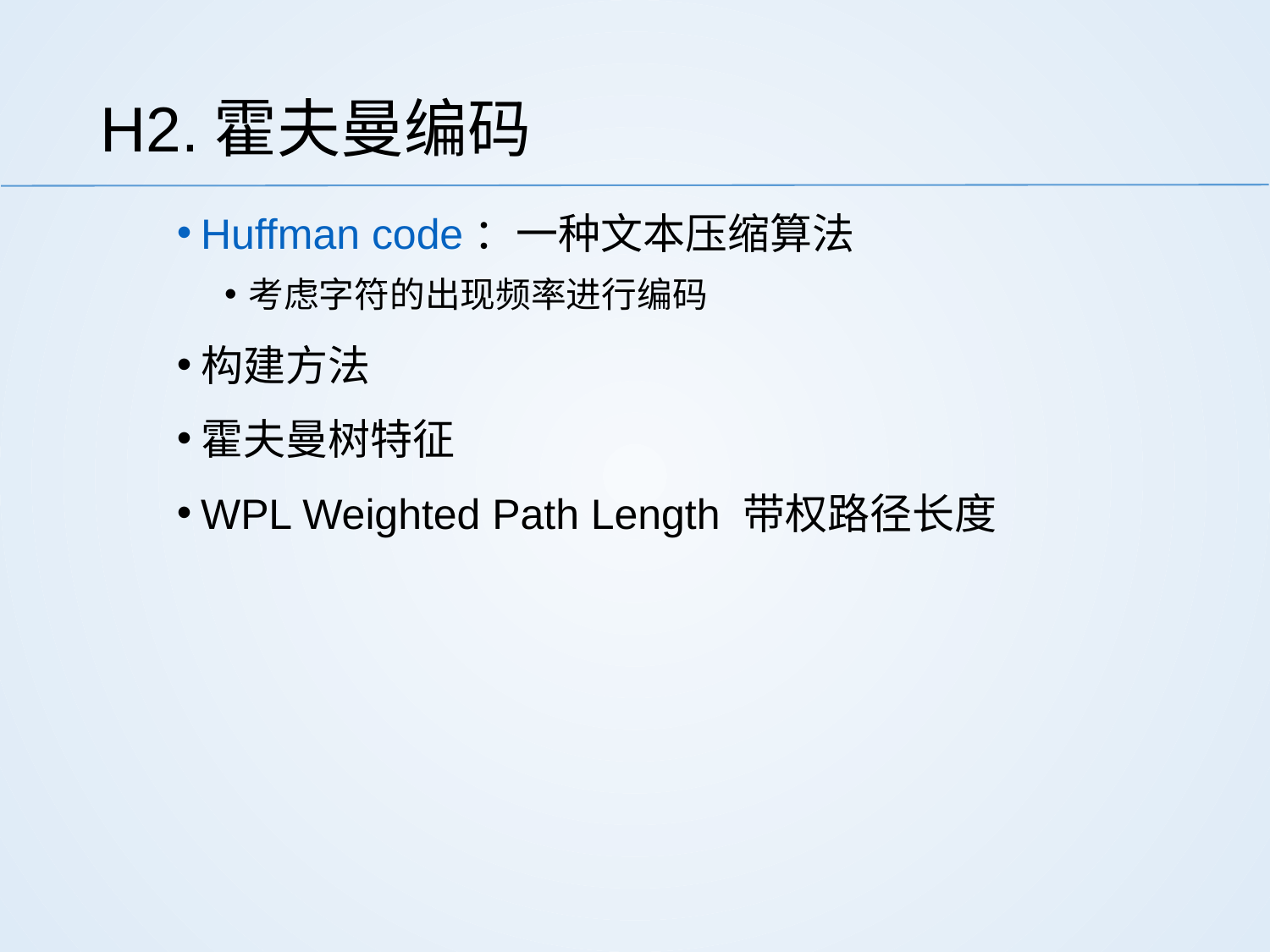

# H2.霍夫曼编码
Huffman code：一种文本压缩算法
考虑字符的出现频率进行编码
构建方法
霍夫曼树特征
WPL Weighted Path Length 带权路径长度